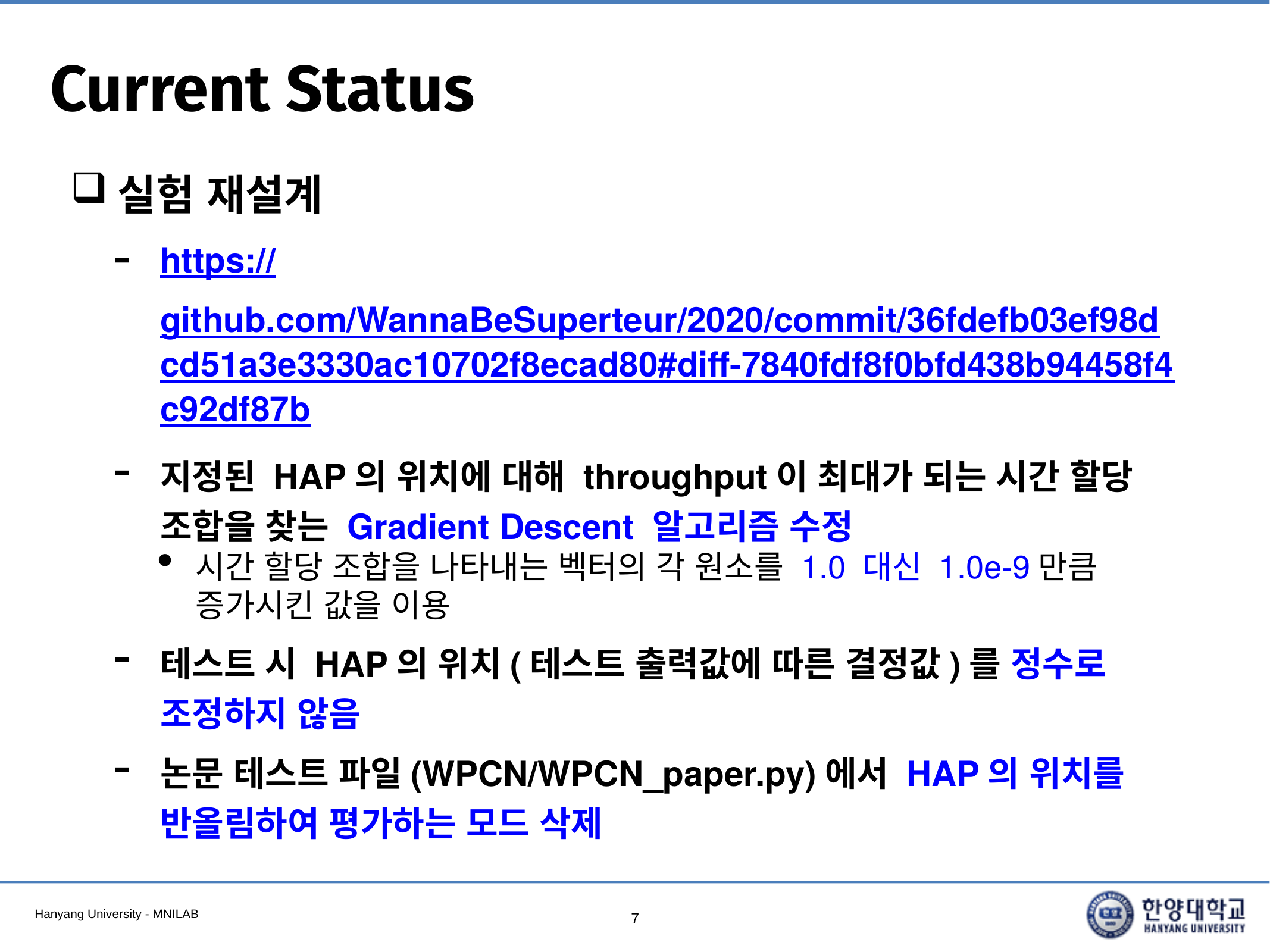

# Current Status
실험 재설계
https://github.com/WannaBeSuperteur/2020/commit/36fdefb03ef98dcd51a3e3330ac10702f8ecad80#diff-7840fdf8f0bfd438b94458f4c92df87b
지정된 HAP의 위치에 대해 throughput이 최대가 되는 시간 할당 조합을 찾는 Gradient Descent 알고리즘 수정
시간 할당 조합을 나타내는 벡터의 각 원소를 1.0 대신 1.0e-9만큼 증가시킨 값을 이용
테스트 시 HAP의 위치(테스트 출력값에 따른 결정값)를 정수로 조정하지 않음
논문 테스트 파일(WPCN/WPCN_paper.py)에서 HAP의 위치를 반올림하여 평가하는 모드 삭제
7